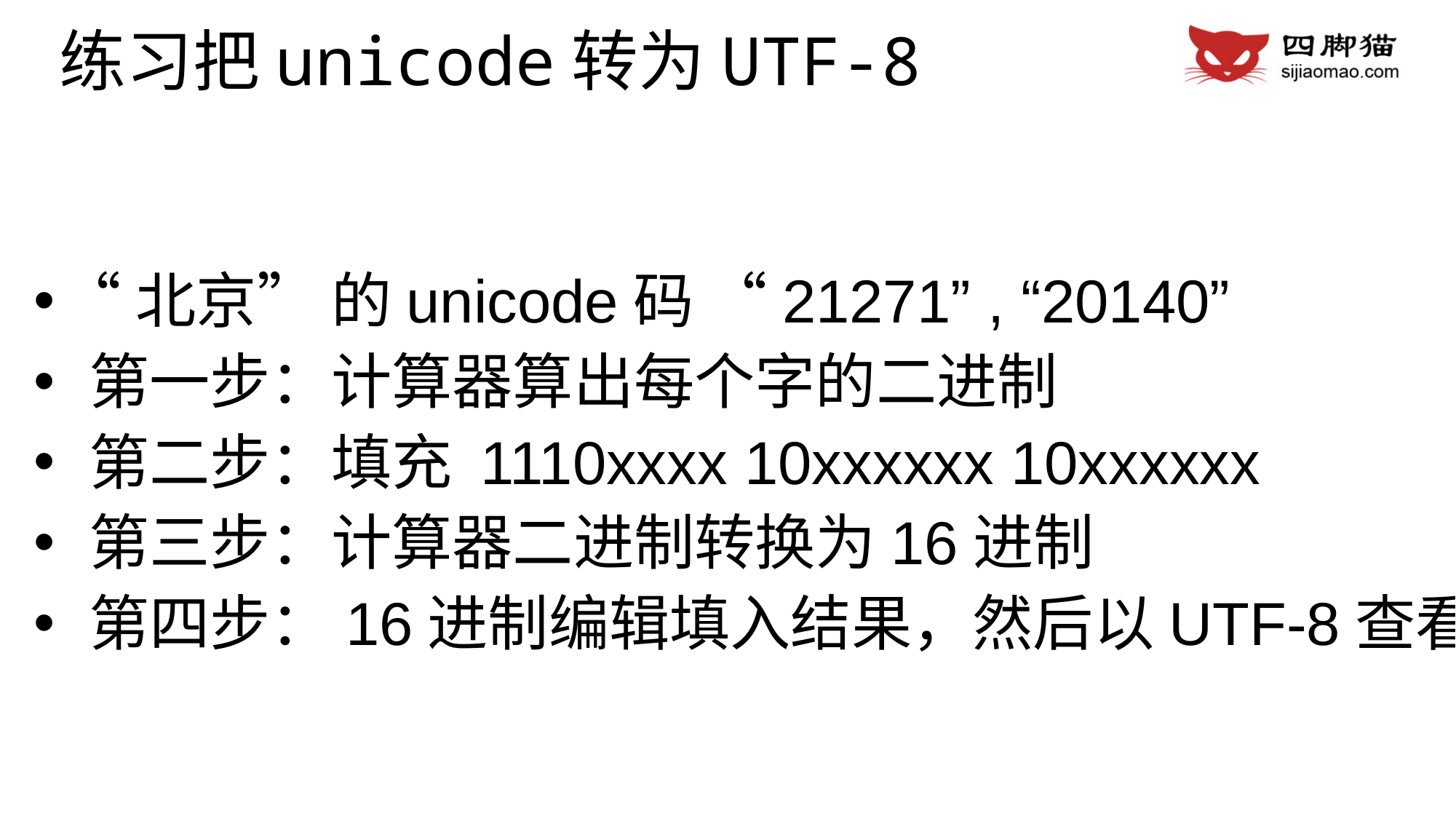

练习把unicode转为UTF-8

“北京” 的unicode码 “21271” , “20140”
 第一步：计算器算出每个字的二进制
 第二步：填充 1110xxxx 10xxxxxx 10xxxxxx
 第三步：计算器二进制转换为16进制
 第四步：16进制编辑填入结果，然后以UTF-8查看